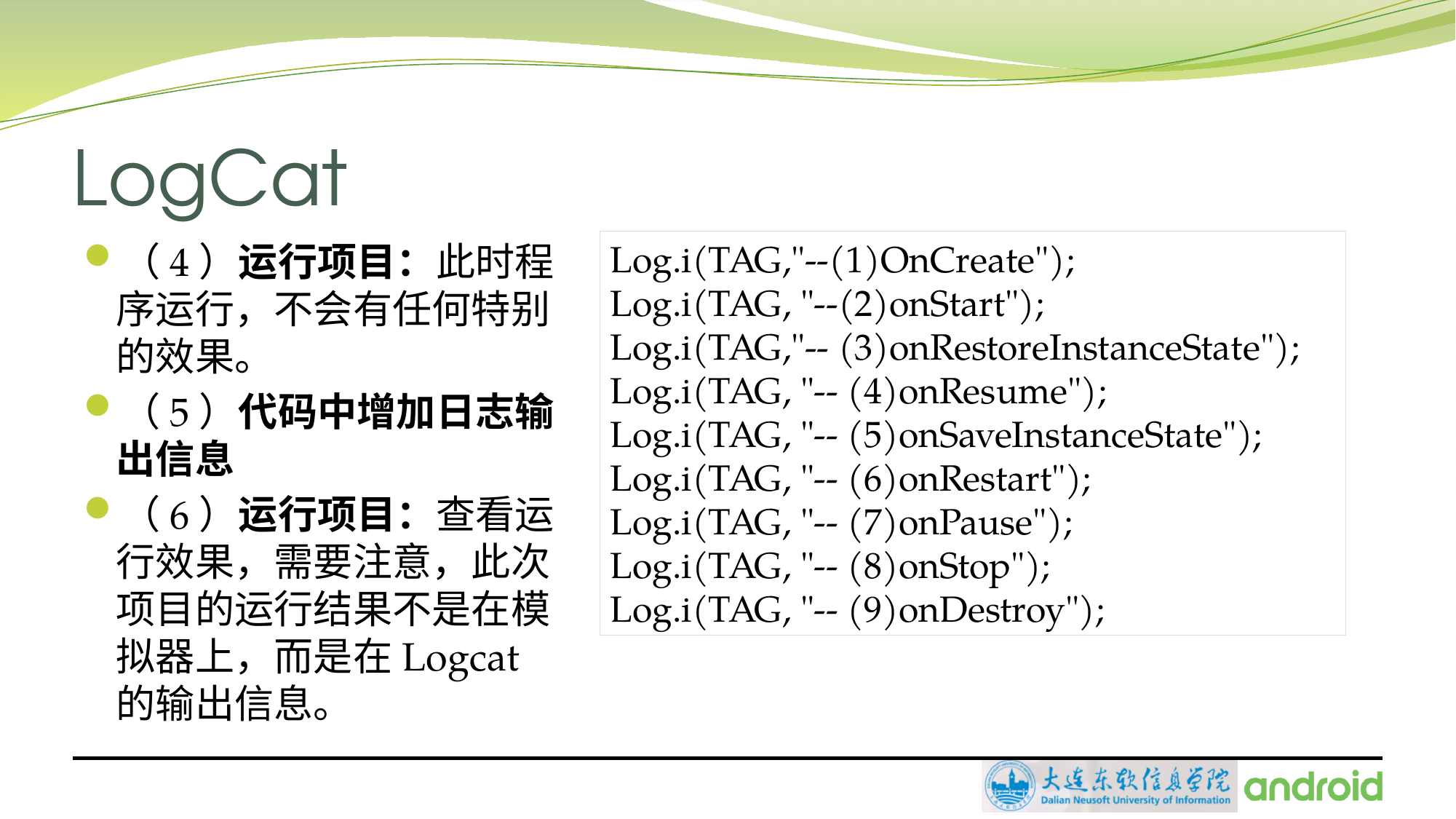

# LogCat
（4）运行项目：此时程序运行，不会有任何特别的效果。
（5）代码中增加日志输出信息
（6）运行项目：查看运行效果，需要注意，此次项目的运行结果不是在模拟器上，而是在Logcat的输出信息。

Log.i(TAG,"--(1)OnCreate");
Log.i(TAG, "--(2)onStart");
Log.i(TAG,"-- (3)onRestoreInstanceState");
Log.i(TAG, "-- (4)onResume");
Log.i(TAG, "-- (5)onSaveInstanceState");
Log.i(TAG, "-- (6)onRestart");
Log.i(TAG, "-- (7)onPause");
Log.i(TAG, "-- (8)onStop");
Log.i(TAG, "-- (9)onDestroy");